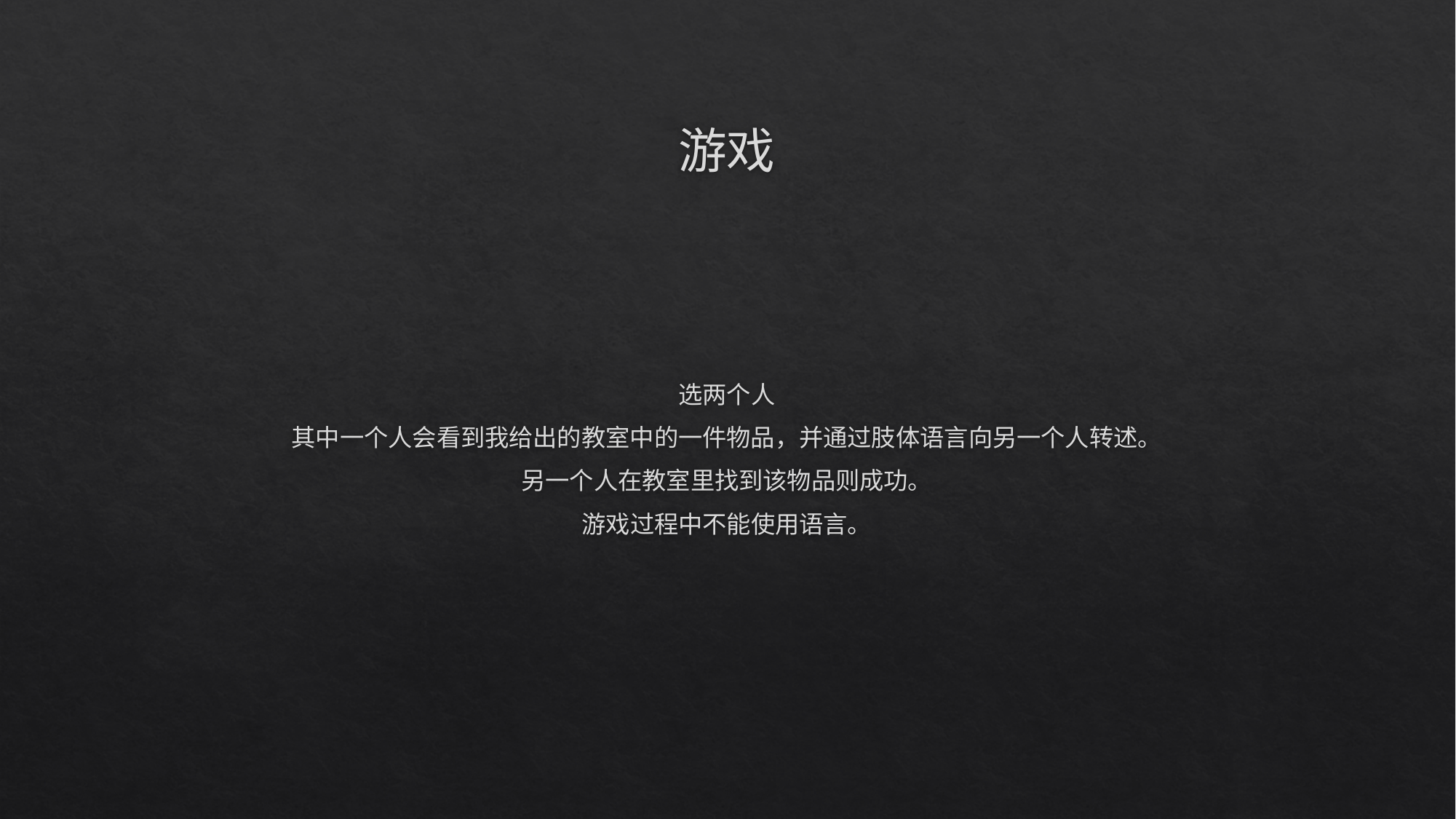

# 游戏
选两个人
其中一个人会看到我给出的教室中的一件物品，并通过肢体语言向另一个人转述。
另一个人在教室里找到该物品则成功。
游戏过程中不能使用语言。